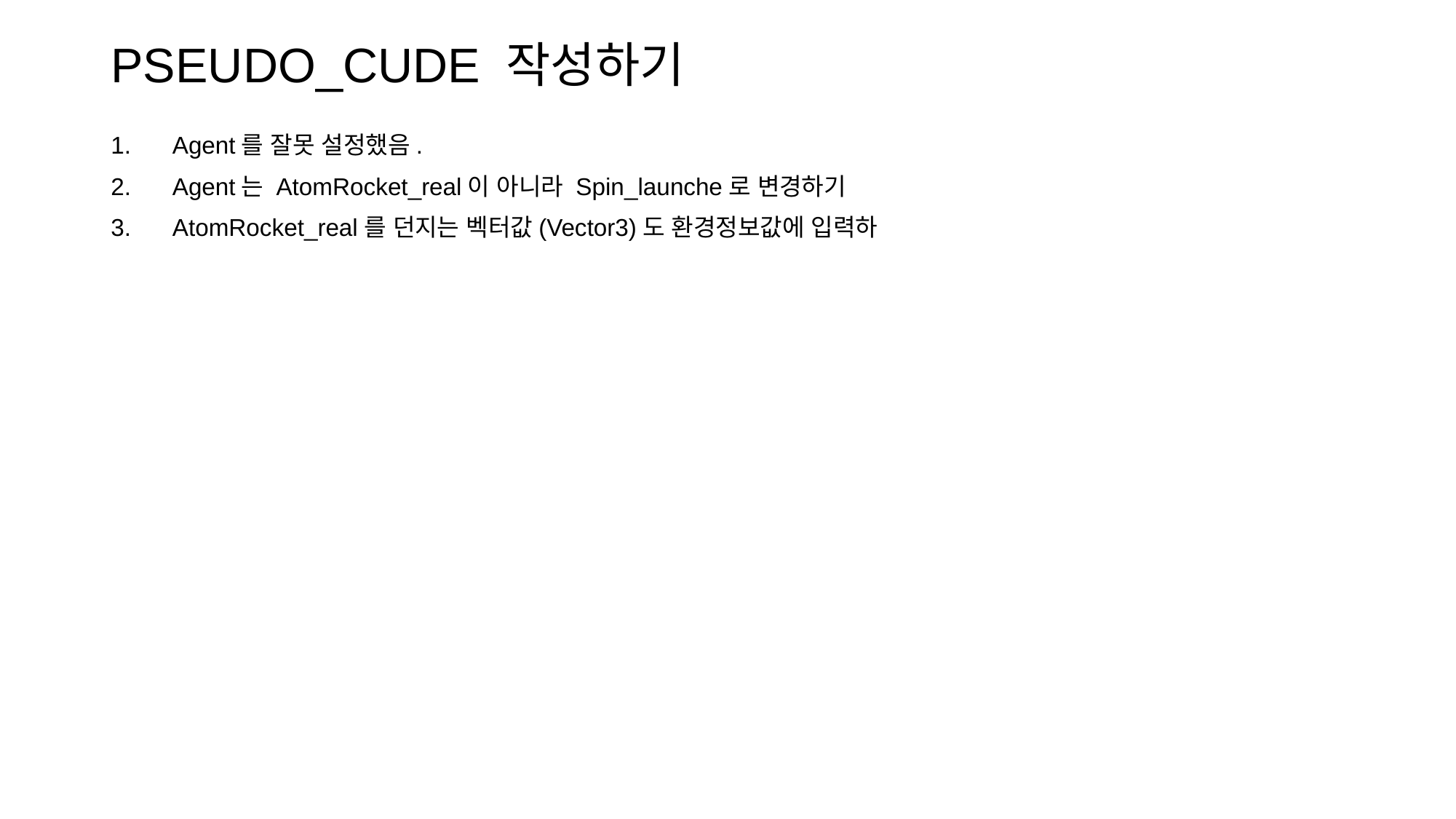

# PSEUDO_CUDE 작성하기
Agent를 잘못 설정했음.
Agent는 AtomRocket_real이 아니라 Spin_launche로 변경하기
AtomRocket_real를 던지는 벡터값(Vector3)도 환경정보값에 입력하